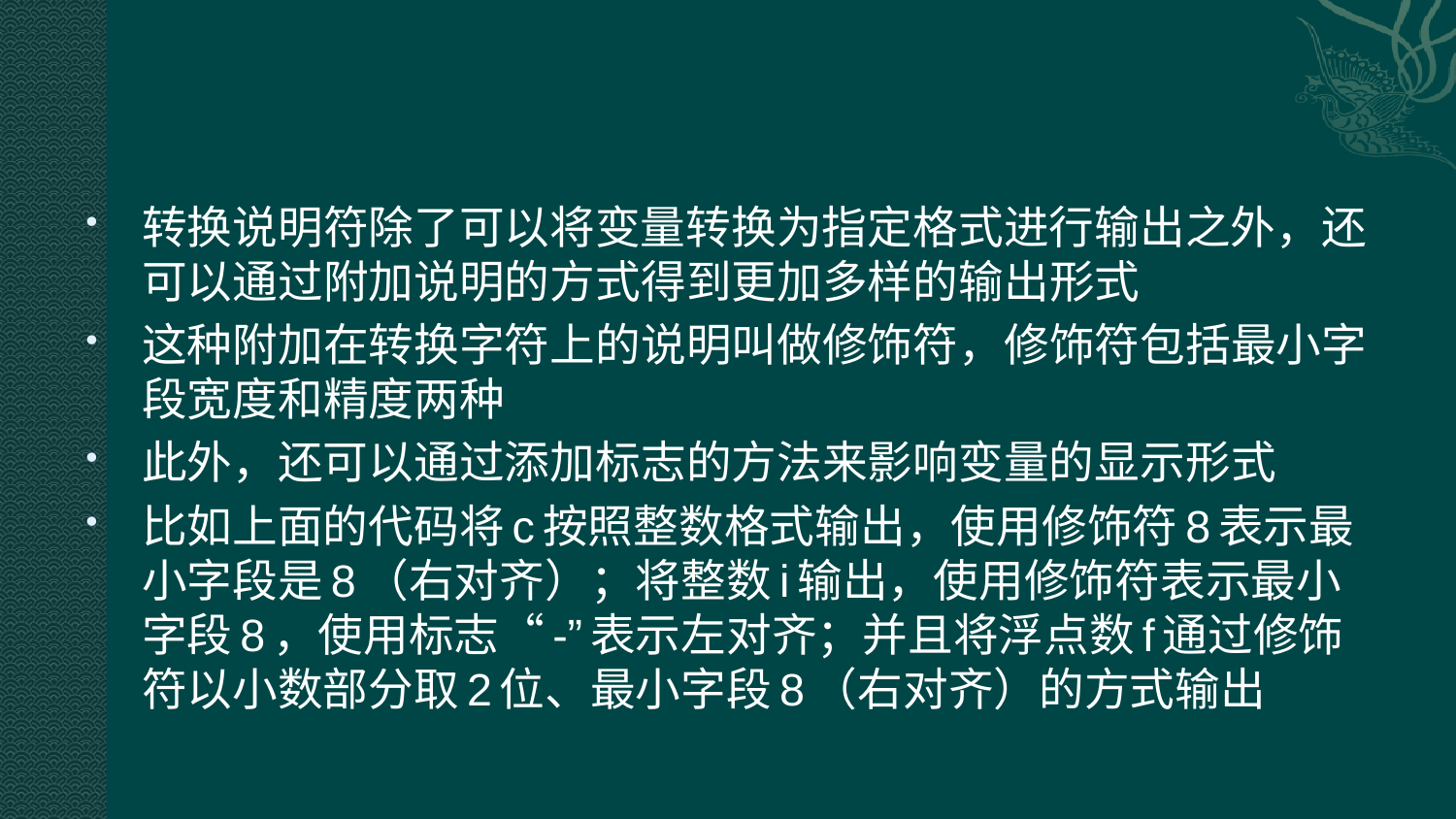

#
转换说明符除了可以将变量转换为指定格式进行输出之外，还可以通过附加说明的方式得到更加多样的输出形式
这种附加在转换字符上的说明叫做修饰符，修饰符包括最小字段宽度和精度两种
此外，还可以通过添加标志的方法来影响变量的显示形式
比如上面的代码将c按照整数格式输出，使用修饰符8表示最小字段是8（右对齐）；将整数i输出，使用修饰符表示最小字段8，使用标志“-”表示左对齐；并且将浮点数f通过修饰符以小数部分取2位、最小字段8（右对齐）的方式输出